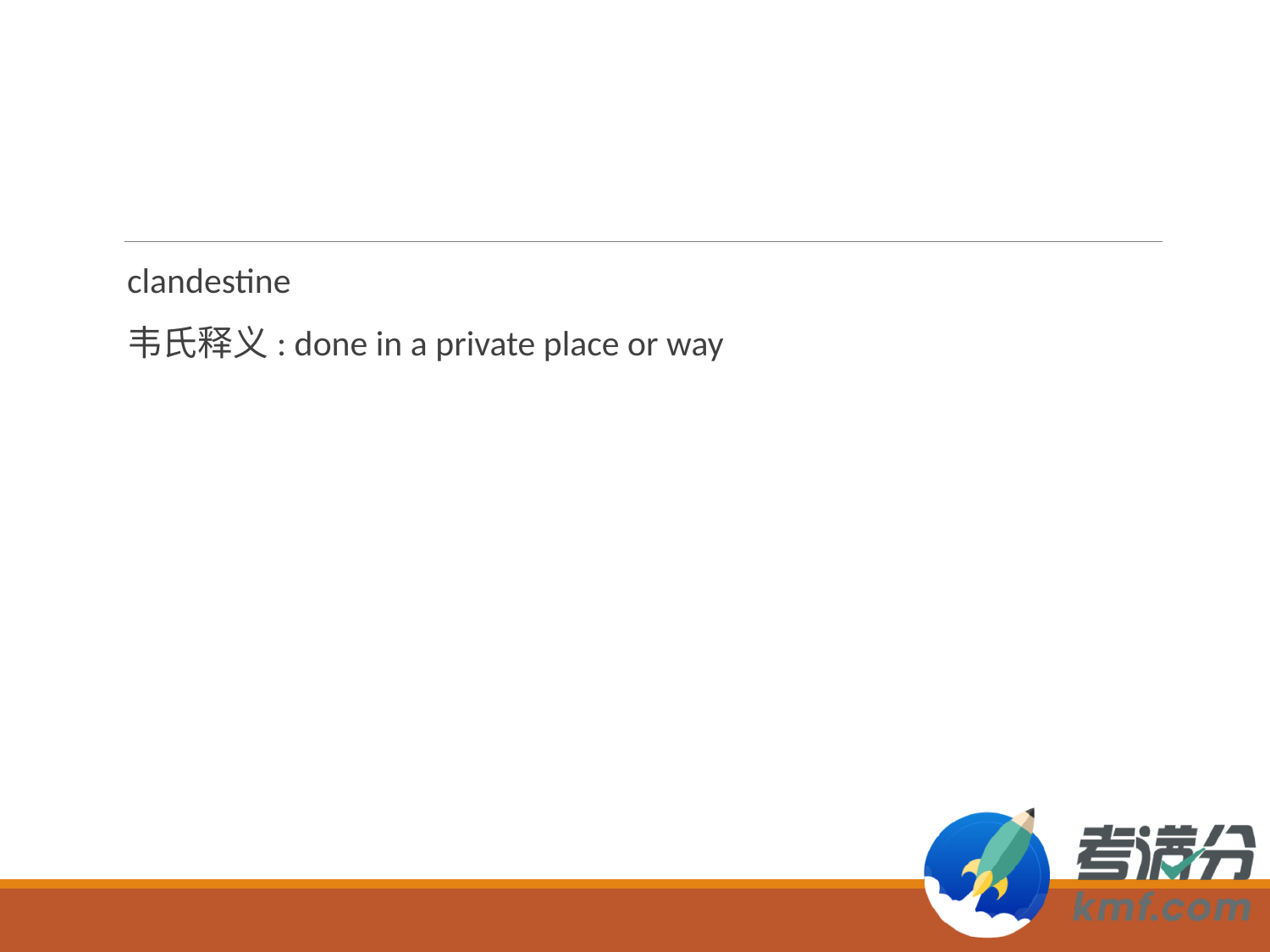

#
clandestine
韦氏释义: done in a private place or way